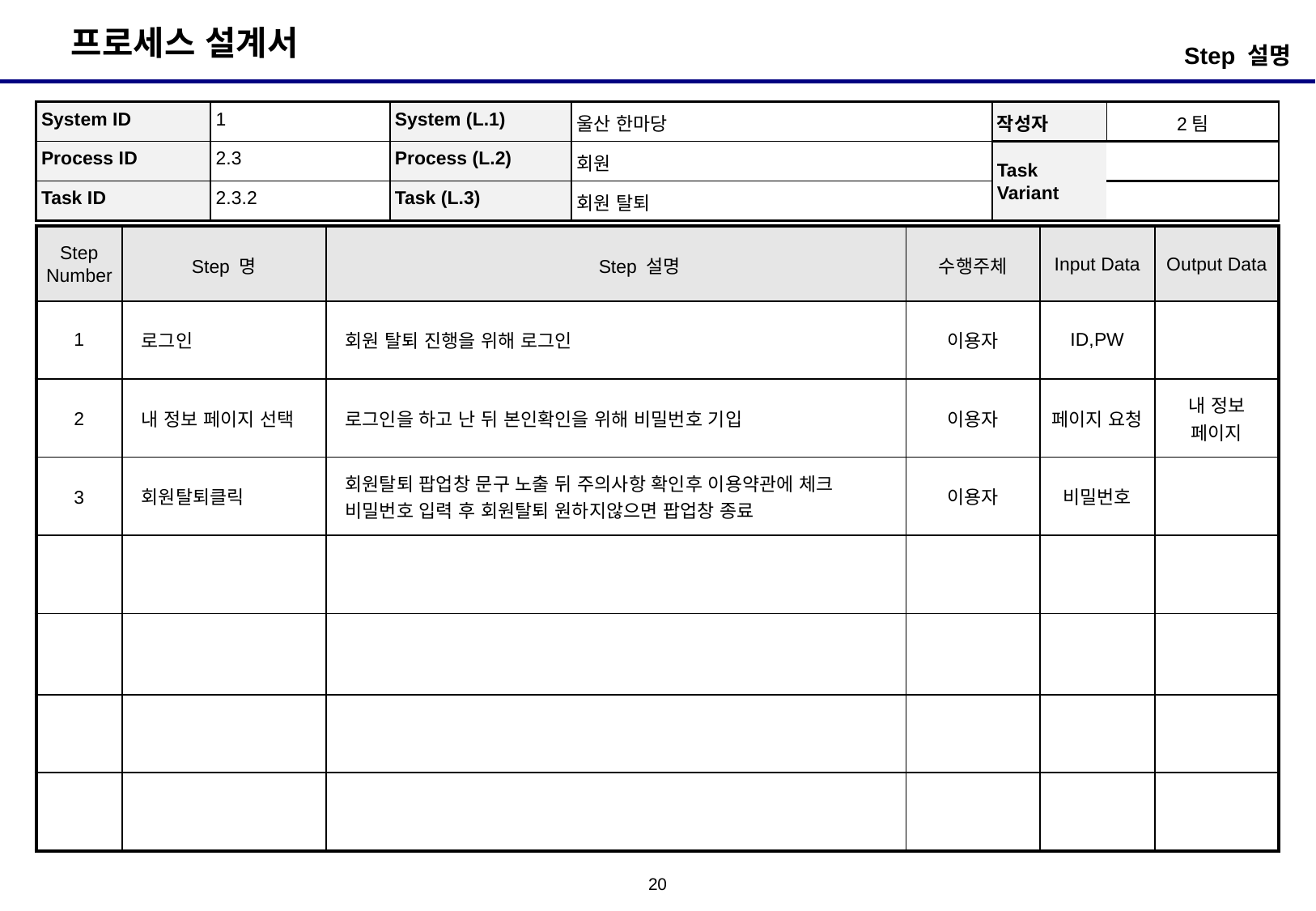

Step 설명
| System ID | 1 | System (L.1) | 울산 한마당 | 작성자 | 2팀 |
| --- | --- | --- | --- | --- | --- |
| Process ID | 2.3 | Process (L.2) | 회원 | Task Variant |  |
| Task ID | 2.3.2 | Task (L.3) | 회원 탈퇴 |  |  |
| Step Number | Step 명 | Step 설명 | 수행주체 | Input Data | Output Data |
| --- | --- | --- | --- | --- | --- |
| 1 | 로그인 | 회원 탈퇴 진행을 위해 로그인 | 이용자 | ID,PW |  |
| 2 | 내 정보 페이지 선택 | 로그인을 하고 난 뒤 본인확인을 위해 비밀번호 기입 | 이용자 | 페이지 요청 | 내 정보 페이지 |
| 3 | 회원탈퇴클릭 | 회원탈퇴 팝업창 문구 노출 뒤 주의사항 확인후 이용약관에 체크 비밀번호 입력 후 회원탈퇴 원하지않으면 팝업창 종료 | 이용자 | 비밀번호 |  |
|  |  |  |  |  |  |
|  |  |  |  |  |  |
|  |  |  |  |  |  |
|  |  |  |  |  |  |